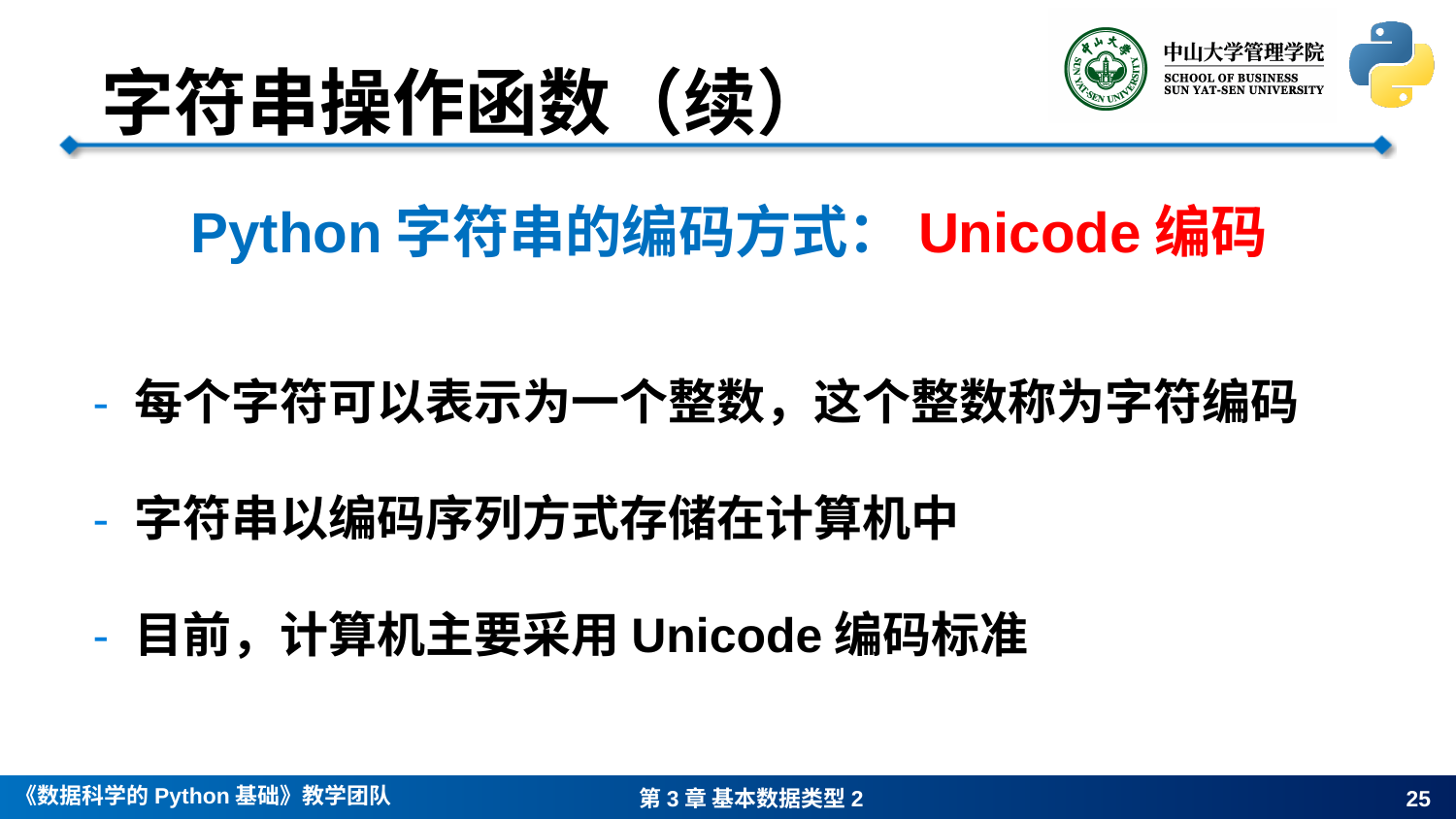

字符串操作函数（续）
Python字符串的编码方式：Unicode编码

- 每个字符可以表示为一个整数，这个整数称为字符编码
- 字符串以编码序列方式存储在计算机中
- 目前，计算机主要采用Unicode编码标准
25